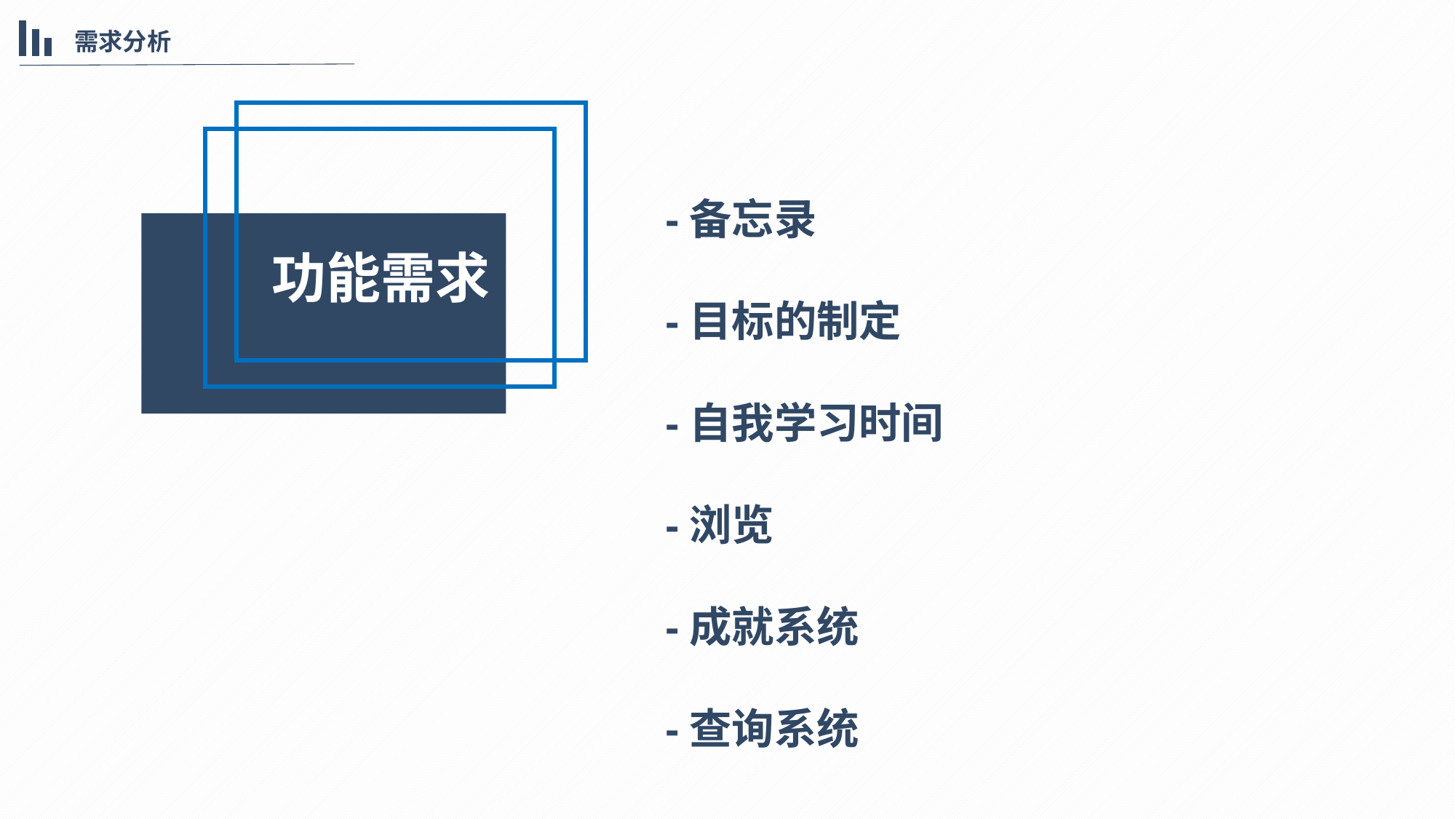

需求分析

-备忘录

-目标的制定

-自我学习时间

-浏览

-成就系统

-查询系统

功能需求